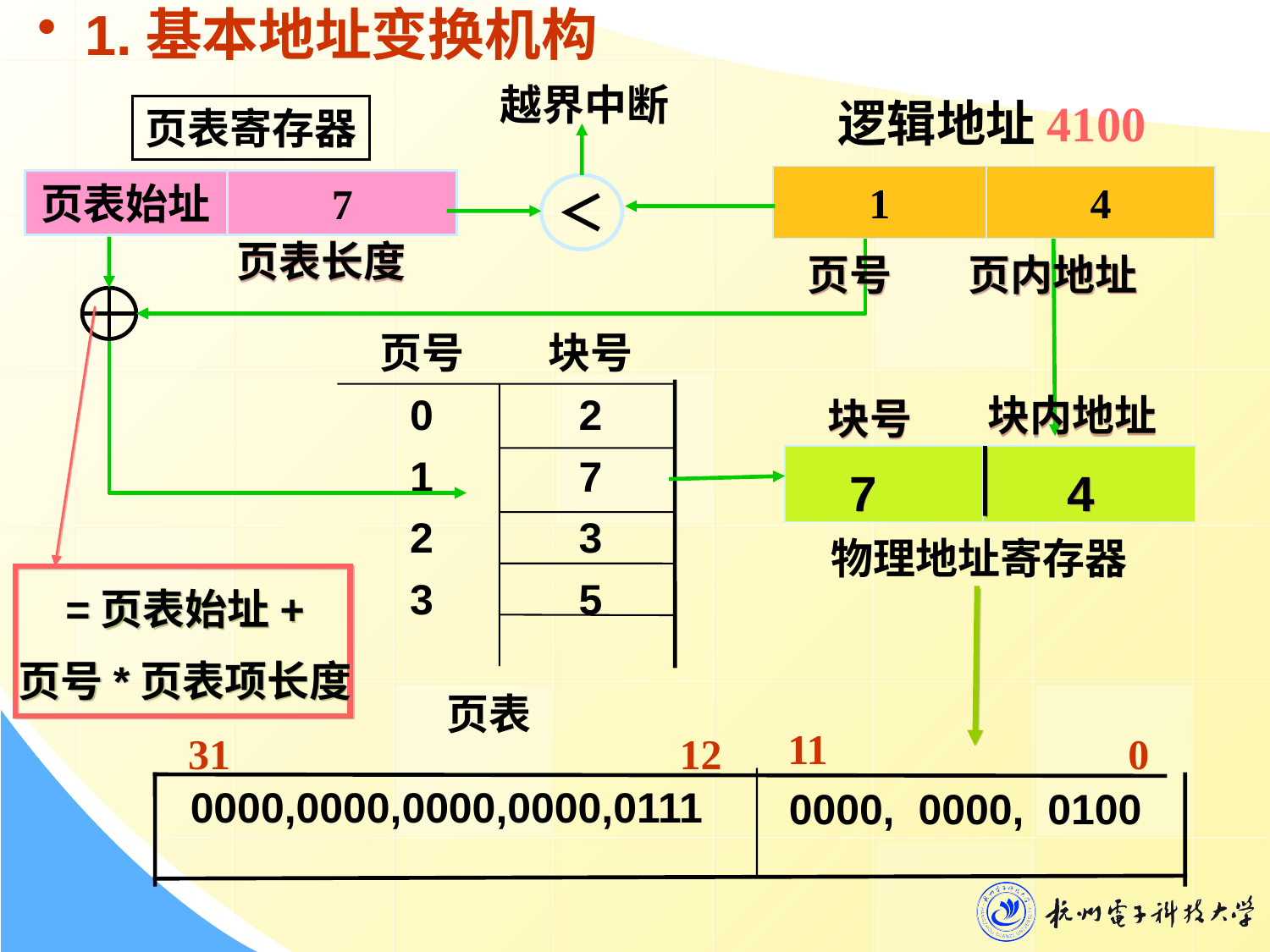

1.基本地址变换机构
越界中断
逻辑地址4100
页表寄存器
页表始址
7

1
4
页号        页内地址
＜

页表长度

=页表始址+
页号*页表项长度
页号
块号
0
2

1
7

2
3

3
5

页表

块内地址
 块号

 7
4

物理地址寄存器

11
31
12
0

0000,0000,0000,0000,0111

0000,  0000,  0100